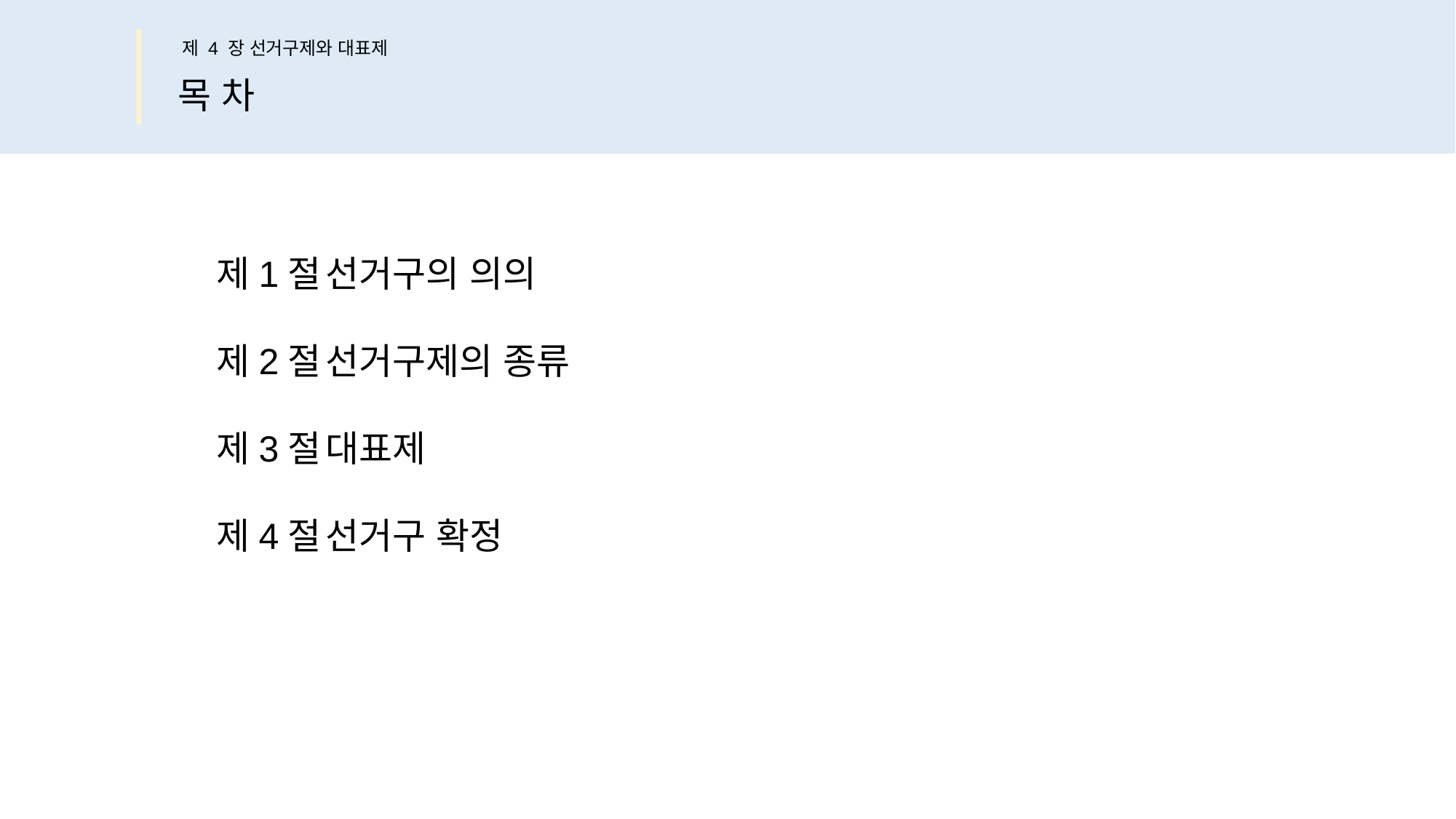

제 4 장 선거구제와 대표제
목 차
제1절	선거구의 의의
제2절	선거구제의 종류
제3절	대표제
제4절	선거구 확정